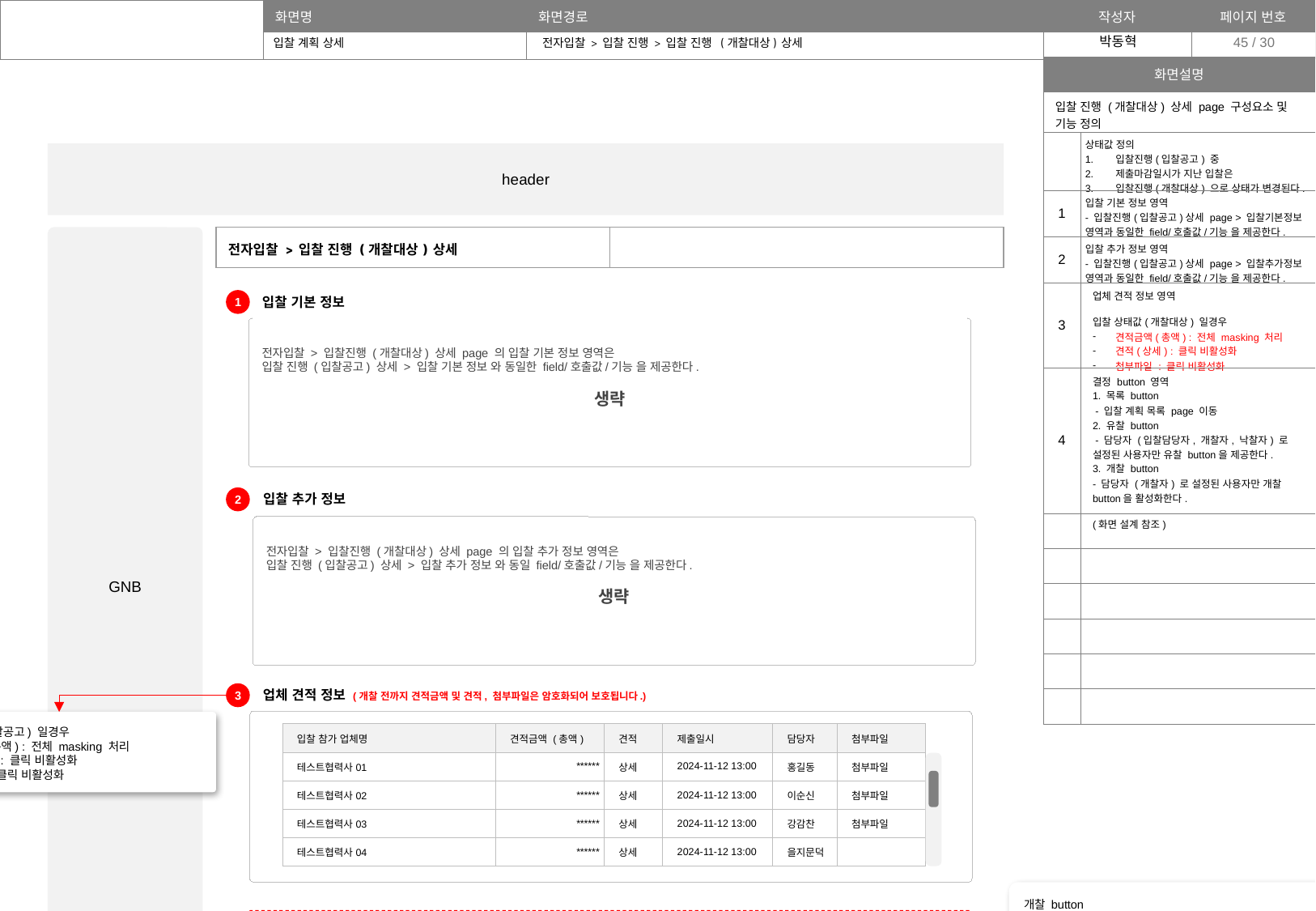

45
입찰 계획 상세
전자입찰 > 입찰 진행 > 입찰 진행  (개찰대상) 상세
| 화면설명 |  |
| --- | --- |
| 입찰 진행 (개찰대상) 상세 page 구성요소 및 기능 정의 |  |
|  | 상태값 정의 입찰진행(입찰공고) 중 제출마감일시가 지난 입찰은 입찰진행(개찰대상) 으로 상태가 변경된다. |
| 1 | 입찰 기본 정보 영역 - 입찰진행(입찰공고)상세 page > 입찰기본정보 영역과 동일한 field/호출값/기능 을 제공한다. |
| 2 | 입찰 추가 정보 영역 - 입찰진행(입찰공고)상세 page > 입찰추가정보 영역과 동일한 field/호출값/기능 을 제공한다. |
| 3 | 업체 견적 정보 영역 입찰 상태값(개찰대상) 일경우 견적금액(총액) : 전체 masking 처리 견적(상세) : 클릭 비활성화 첨부파일 : 클릭 비활성화 |
| 4 | 결정 button 영역 1. 목록 button - 입찰 계획 목록 page 이동 2. 유찰 button - 담당자 (입찰담당자, 개찰자, 낙찰자) 로 설정된 사용자만 유찰 button을 제공한다. 3. 개찰 button - 담당자 (개찰자) 로 설정된 사용자만 개찰 button을 활성화한다. (화면 설계 참조) |
|  |  |
|  |  |
|  |  |
|  |  |
|  |  |
|  |  |
header
GNB
| 전자입찰 > 입찰 진행 (개찰대상) 상세 |  |
| --- | --- |
입찰 기본 정보
1

전자입찰 > 입찰진행 (개찰대상) 상세 page 의 입찰 기본 정보 영역은
입찰 진행 (입찰공고) 상세 > 입찰 기본 정보 와 동일한 field/호출값/기능 을 제공한다.

생략
입찰 추가 정보
2

전자입찰 > 입찰진행 (개찰대상) 상세 page 의 입찰 추가 정보 영역은
입찰 진행 (입찰공고) 상세 > 입찰 추가 정보 와 동일 field/호출값/기능 을 제공한다.

생략
업체 견적 정보 (개찰 전까지 견적금액 및 견적, 첨부파일은 암호화되어 보호됩니다.)
3

입찰 상태값(입찰공고) 일경우
견적금액(총액) : 전체 masking 처리
견적(상세) : 클릭 비활성화
첨부파일 : 클릭 비활성화
| 입찰 참가 업체명 | 견적금액 (총액) | 견적 | 제출일시 | 담당자 | 첨부파일 |
| --- | --- | --- | --- | --- | --- |
| 테스트협력사01 | \*\*\*\*\*\* | 상세 | 2024-11-12 13:00 | 홍길동 | 첨부파일 |
| 테스트협력사02 | \*\*\*\*\*\* | 상세 | 2024-11-12 13:00 | 이순신 | 첨부파일 |
| 테스트협력사03 | \*\*\*\*\*\* | 상세 | 2024-11-12 13:00 | 강감찬 | 첨부파일 |
| 테스트협력사04 | \*\*\*\*\*\* | 상세 | 2024-11-12 13:00 | 을지문덕 |  |

개찰 button
- 해당 입찰에서 개찰자 로 지정된 사용자만 개찰 button 활성화
- 개찰자 외 권한 사용자가 클릭시 alert 호출
   ** 개찰 권한을 가진 사용자만 개찰 할 수 있습니다. **

목록
유찰
개찰
4
담당자 (입찰담당자, 개찰자, 낙찰자) 로 설정된 사용자만 유찰 button을 제공한다.
footer

| 유찰 | X |
| --- | --- |

개찰 하시겠습니까?
유찰 하시면 아래 유찰사유가  입찰 참가 업체에게 이메일로 발송 됩니다.
(필수) 유찰 사유 입력
개찰
취소
유찰
취소

개찰 되었습니다.
닫기
입찰 상태값 : 유찰 로 변경
입찰 참가자 에게 카카오톡 발송
입찰 상태값 : 입찰진행(개찰) 로 변경
카카오톡 발송
템플릿코드 : E-Bid005
참조 : 본 문서 마지막 페이지 (별첨 1. 메시지 템플릿) 참조